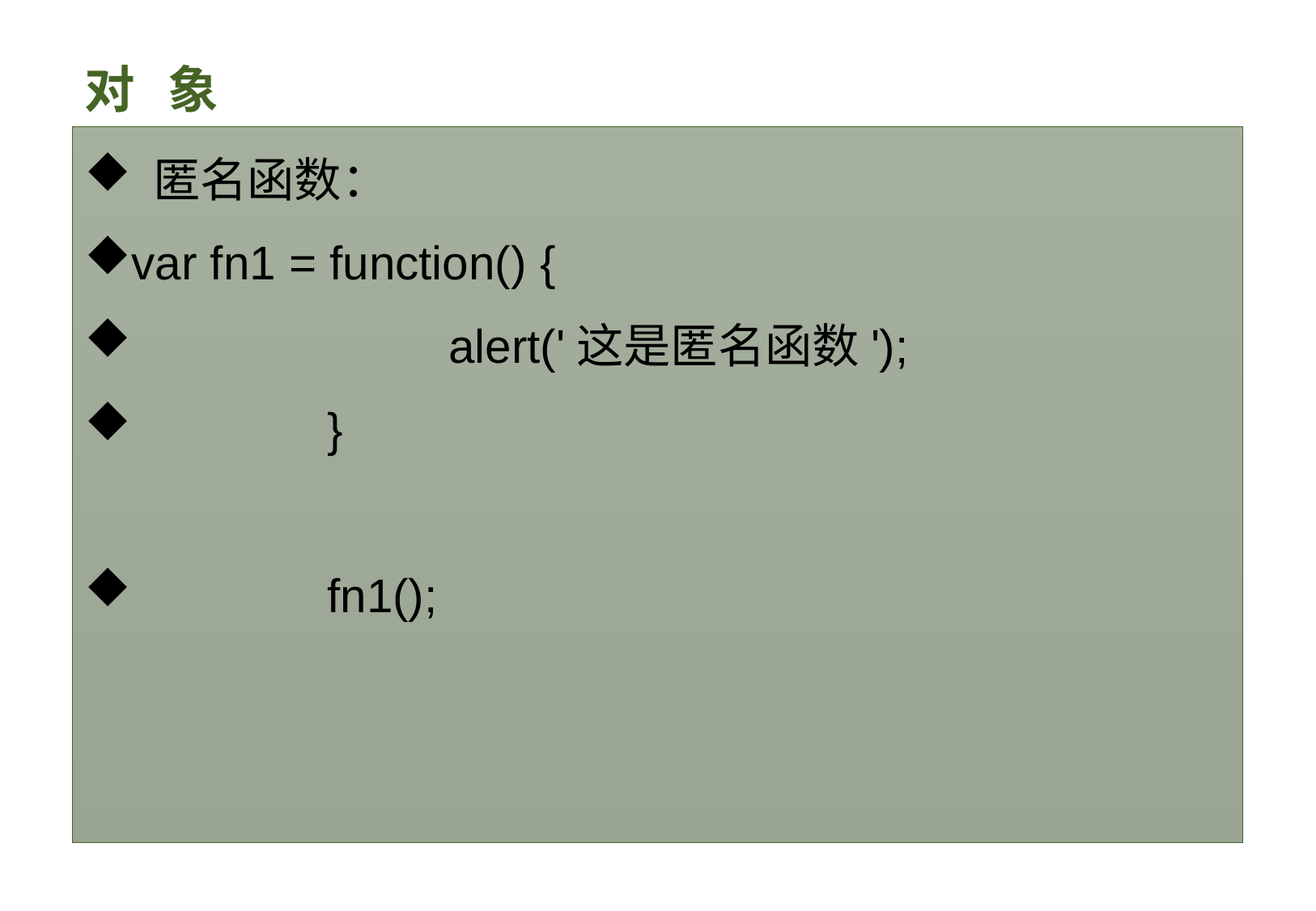

# 对  象
 匿名函数：
var fn1 = function() {
			alert('这是匿名函数');
		}

		fn1();